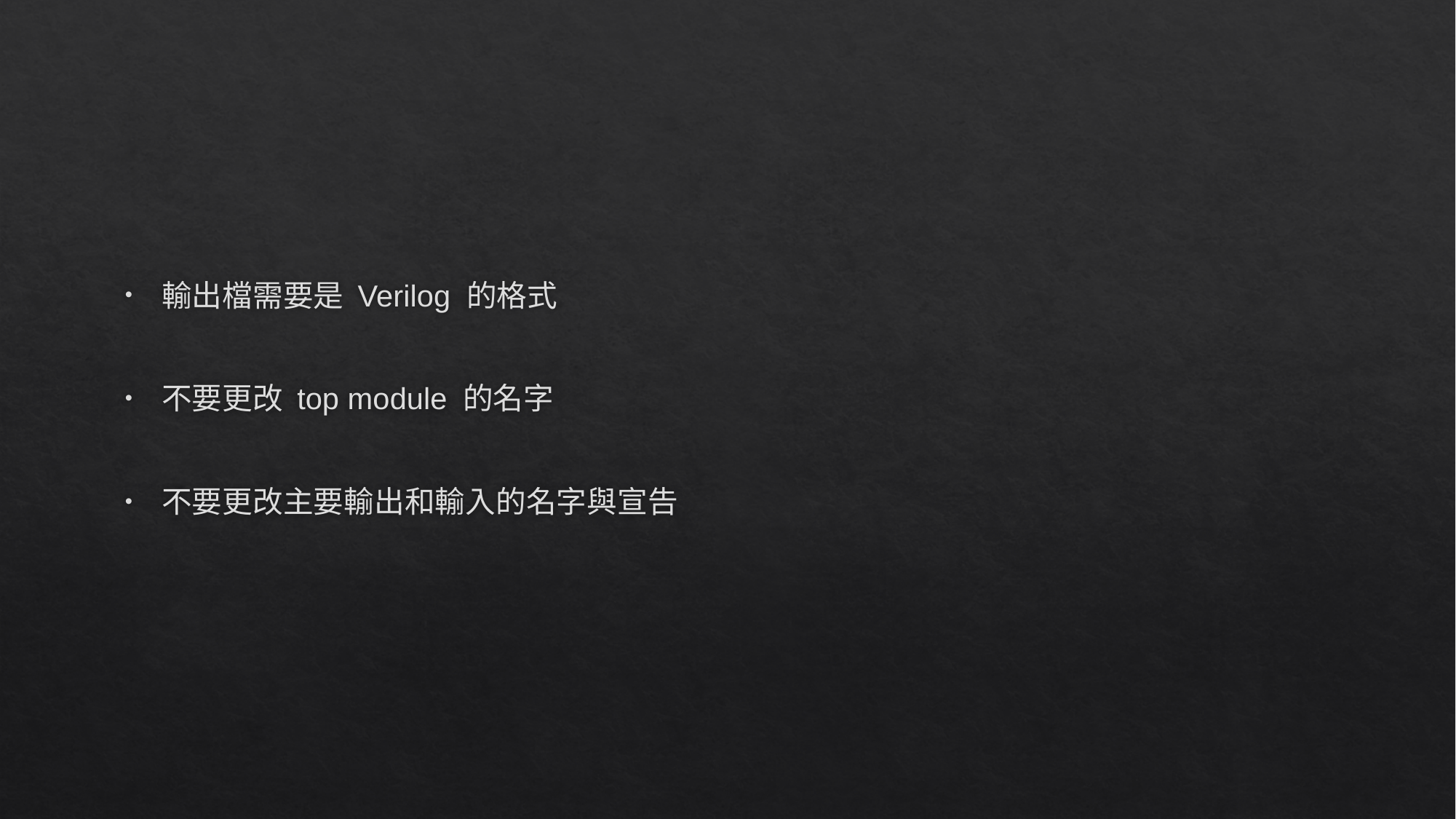

輸出檔需要是 Verilog 的格式

不要更改 top module 的名字

不要更改主要輸出和輸入的名字與宣告